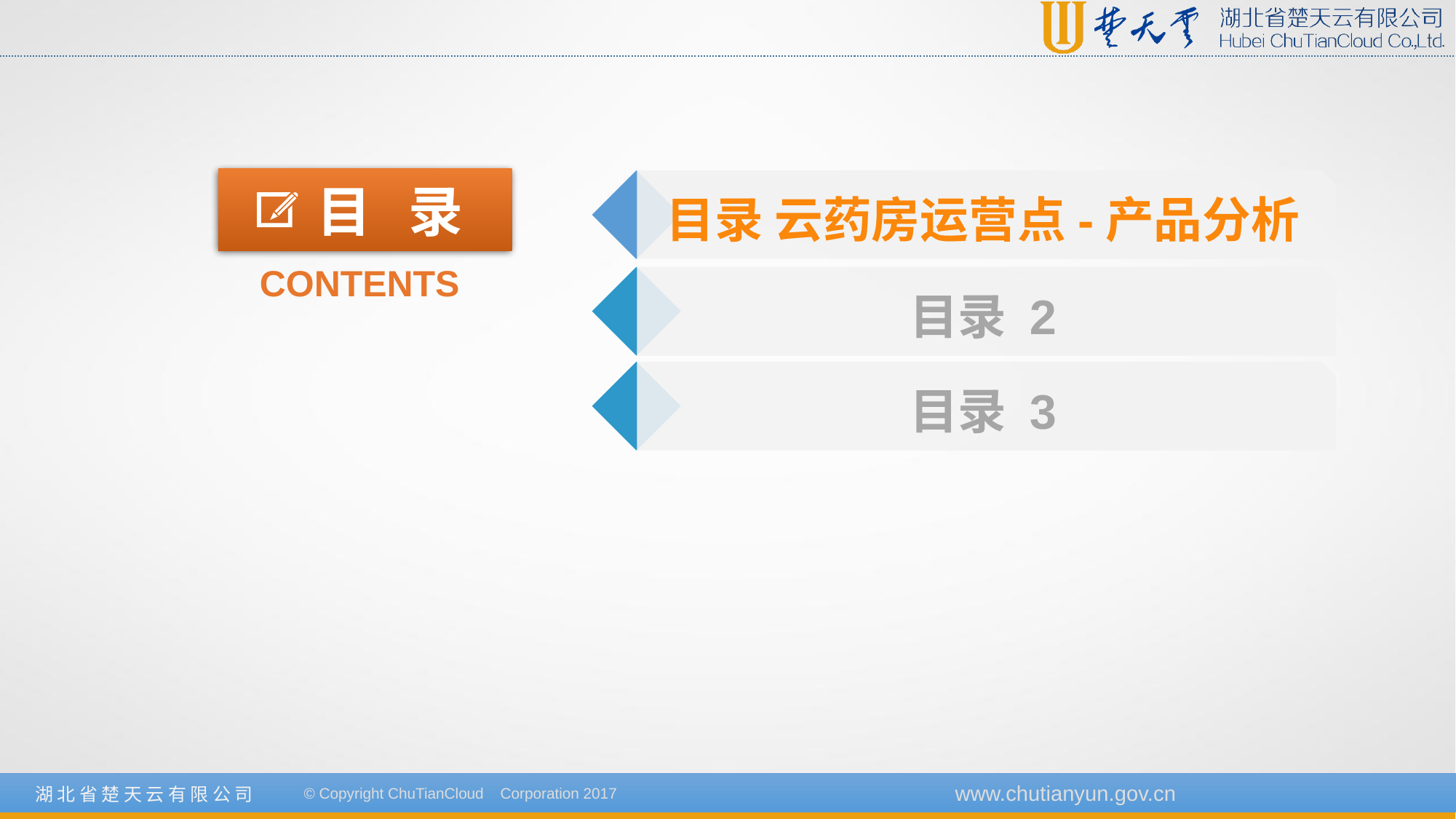

目  录
   目   录
目录 云药房运营点-产品分析

CONTENTS
目录 2

目录 3